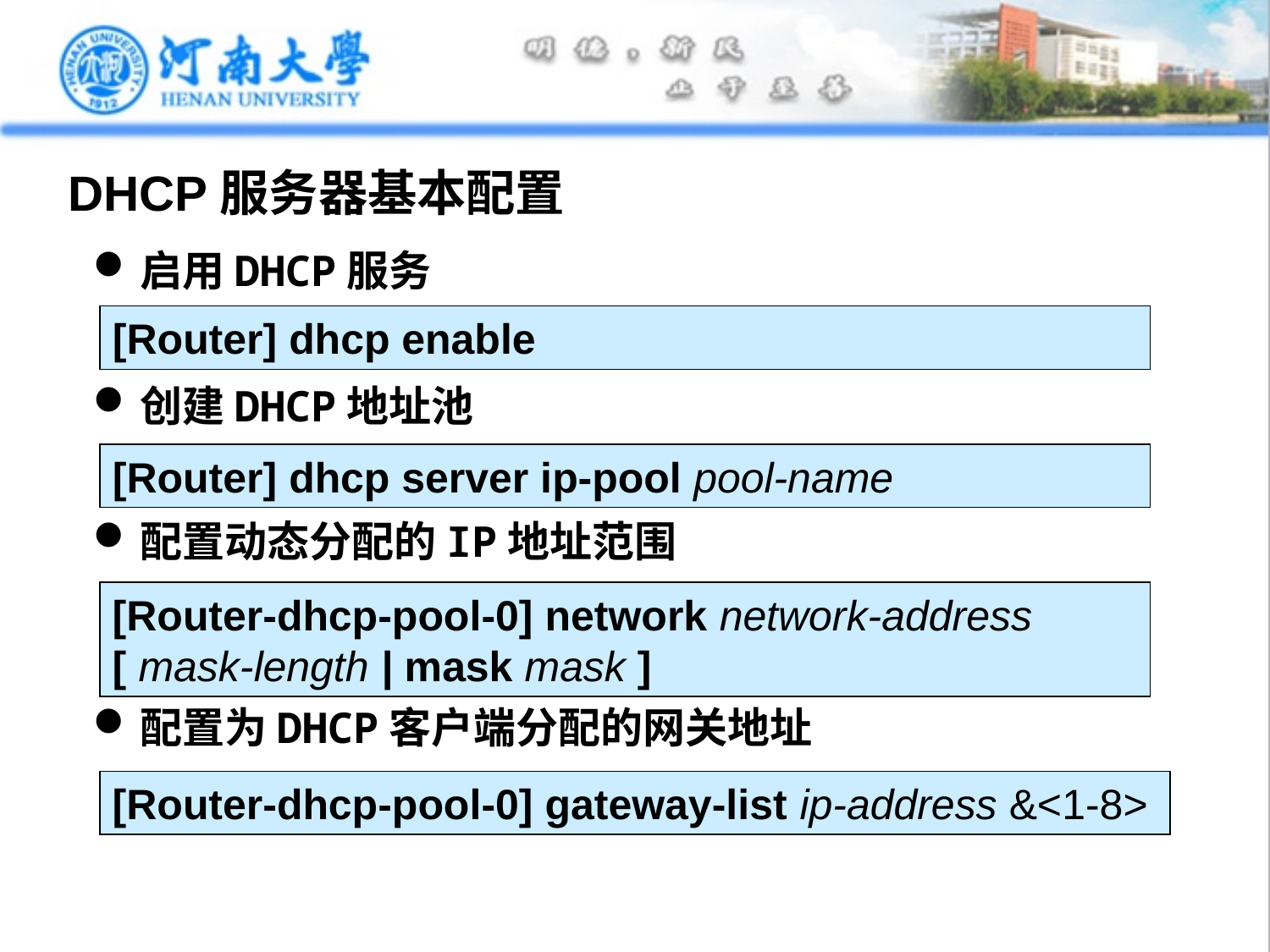

# DHCP服务器基本配置
启用DHCP服务
创建DHCP地址池
配置动态分配的IP地址范围

配置为DHCP客户端分配的网关地址
[Router] dhcp enable
[Router] dhcp server ip-pool pool-name
[Router-dhcp-pool-0] network network-address [ mask-length | mask mask ]
[Router-dhcp-pool-0] gateway-list ip-address &<1-8>